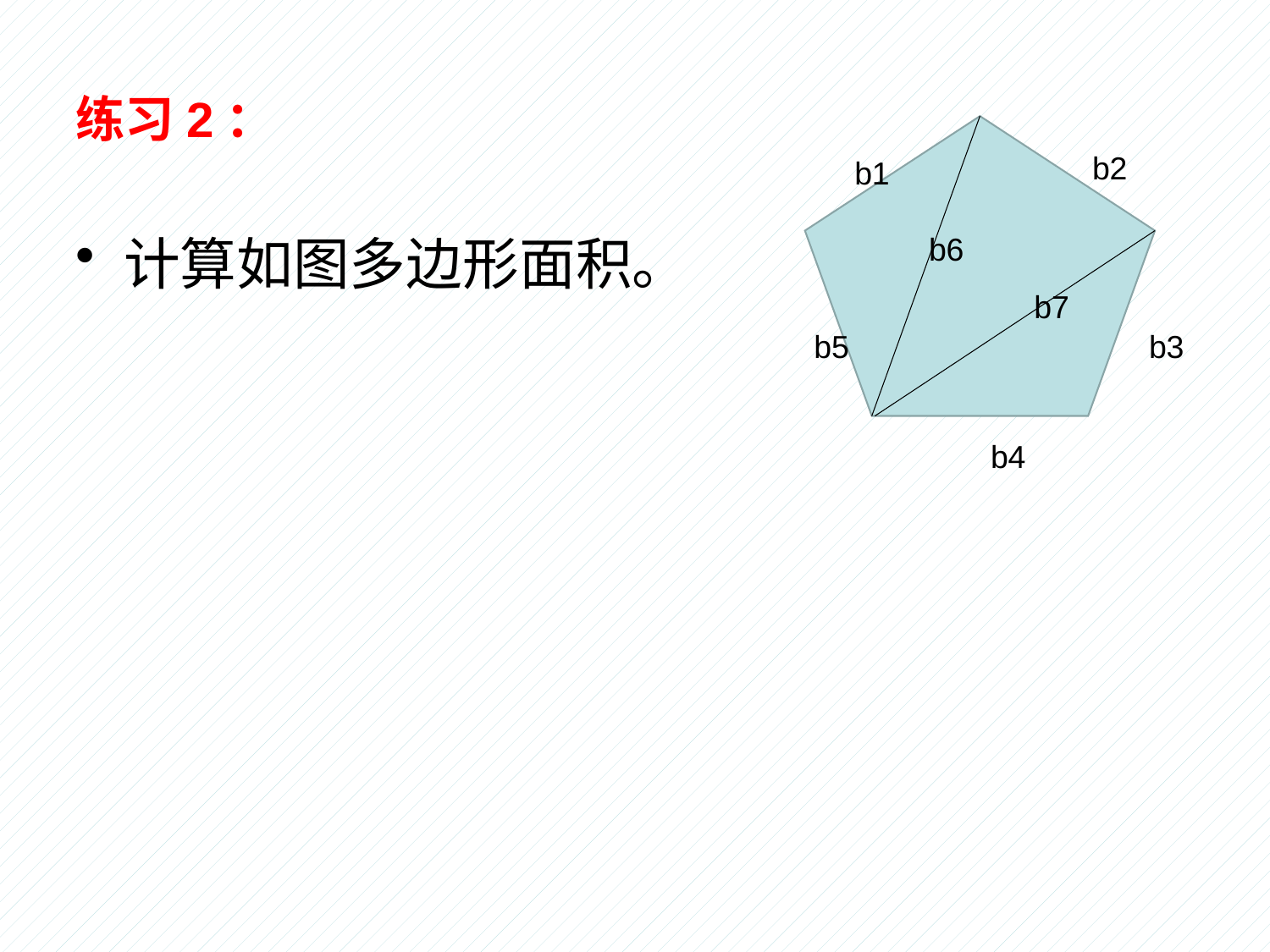

# 练习2：

b2
b1
计算如图多边形面积。
b6
b7
b5
b3
b4